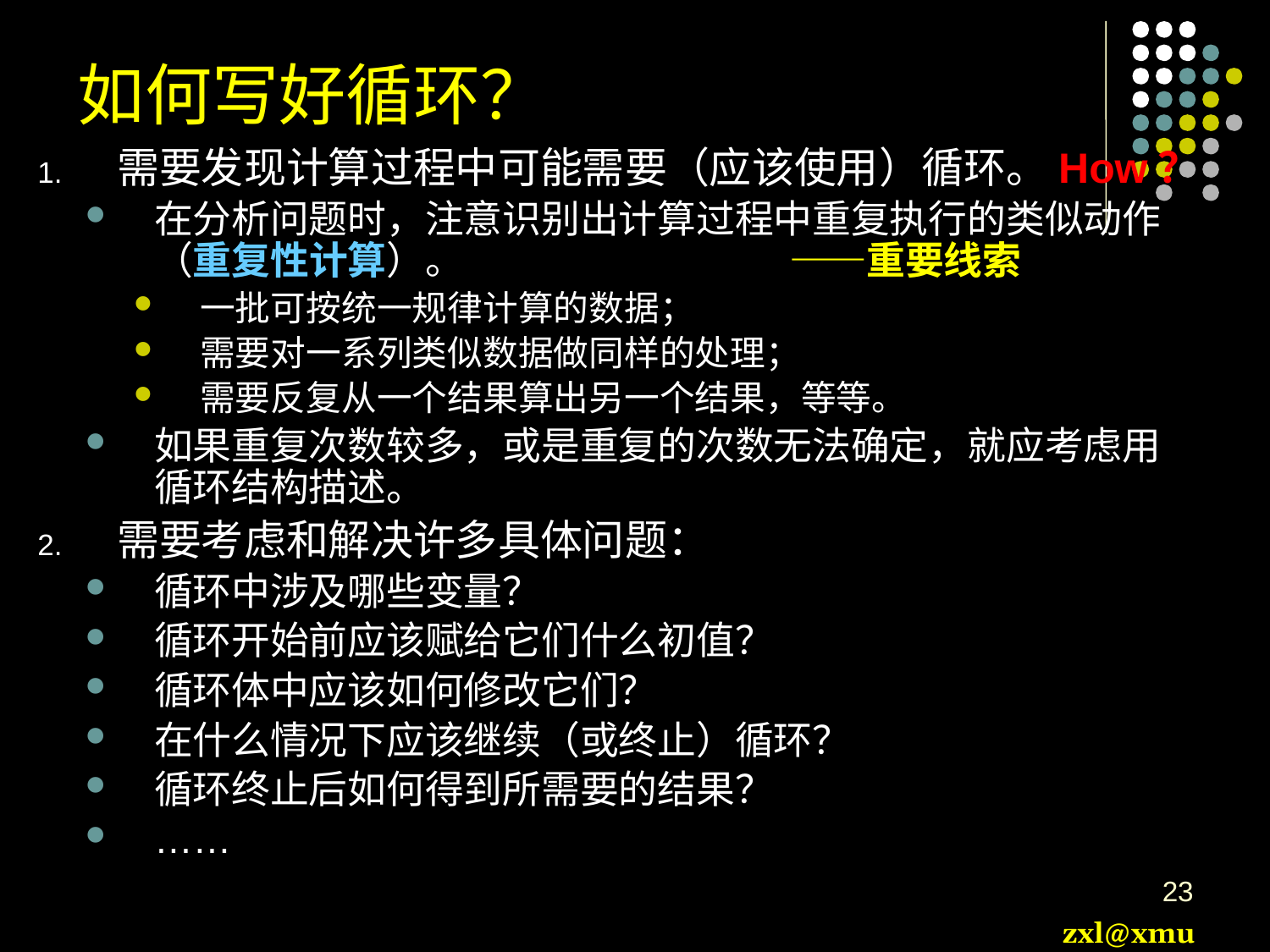

# 如何写好循环？
需要发现计算过程中可能需要（应该使用）循环。How？
在分析问题时，注意识别出计算过程中重复执行的类似动作
（重复性计算）。			——重要线索
一批可按统一规律计算的数据；
需要对一系列类似数据做同样的处理；
需要反复从一个结果算出另一个结果，等等。
如果重复次数较多，或是重复的次数无法确定，就应考虑用
循环结构描述。
需要考虑和解决许多具体问题：
循环中涉及哪些变量？
循环开始前应该赋给它们什么初值？
循环体中应该如何修改它们？
在什么情况下应该继续（或终止）循环？
循环终止后如何得到所需要的结果？
……
23